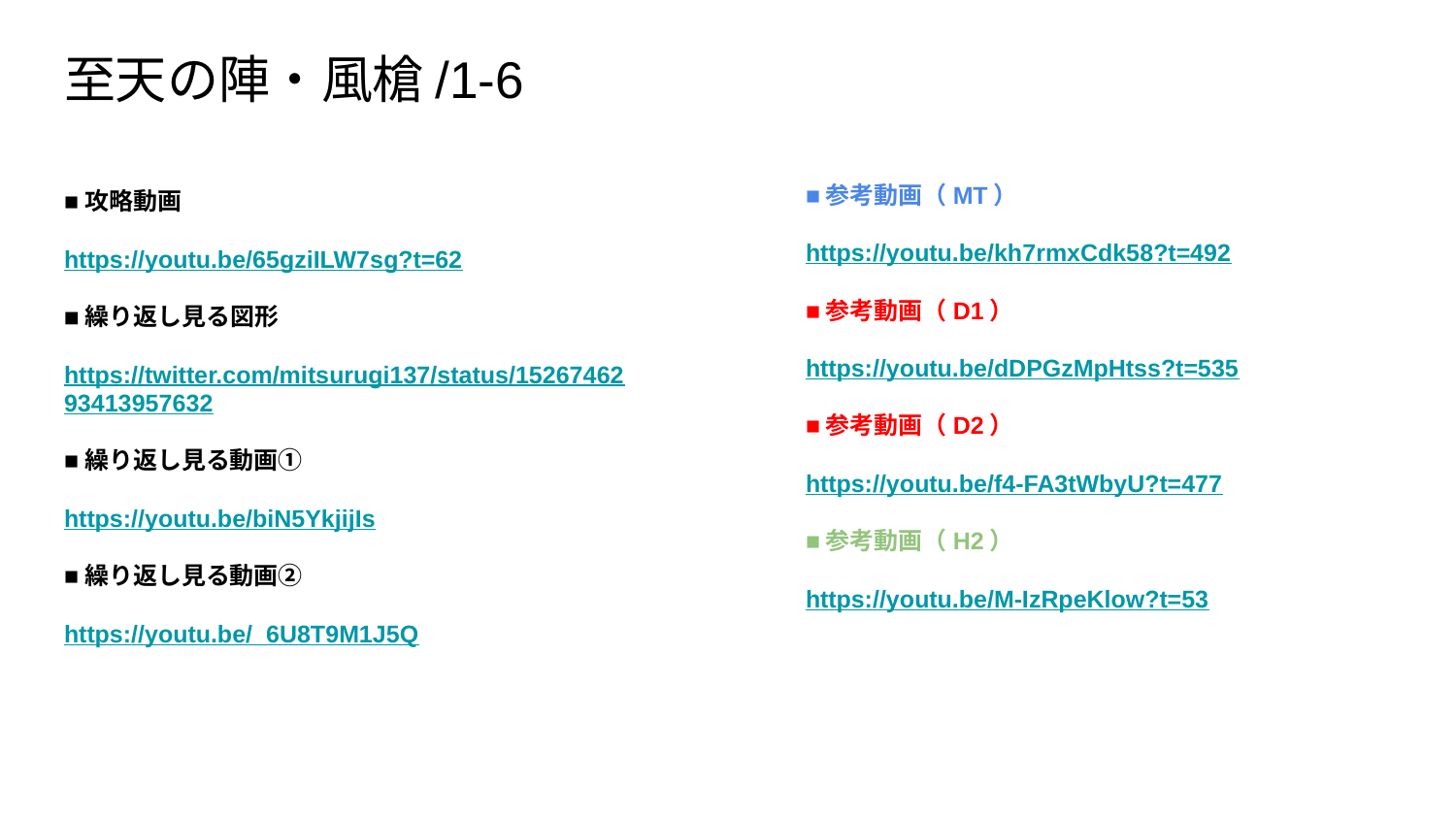

# 至天の陣・風槍/1-6

■参考動画（MT）
https://youtu.be/kh7rmxCdk58?t=492
■参考動画（D1）
https://youtu.be/dDPGzMpHtss?t=535
■参考動画（D2）
https://youtu.be/f4-FA3tWbyU?t=477
■参考動画（H2）
https://youtu.be/M-IzRpeKlow?t=53

■攻略動画
https://youtu.be/65gziILW7sg?t=62
◼繰り返し見る図形
https://twitter.com/mitsurugi137/status/1526746293413957632
■繰り返し見る動画①
https://youtu.be/biN5YkjijIs
■繰り返し見る動画②
https://youtu.be/_6U8T9M1J5Q